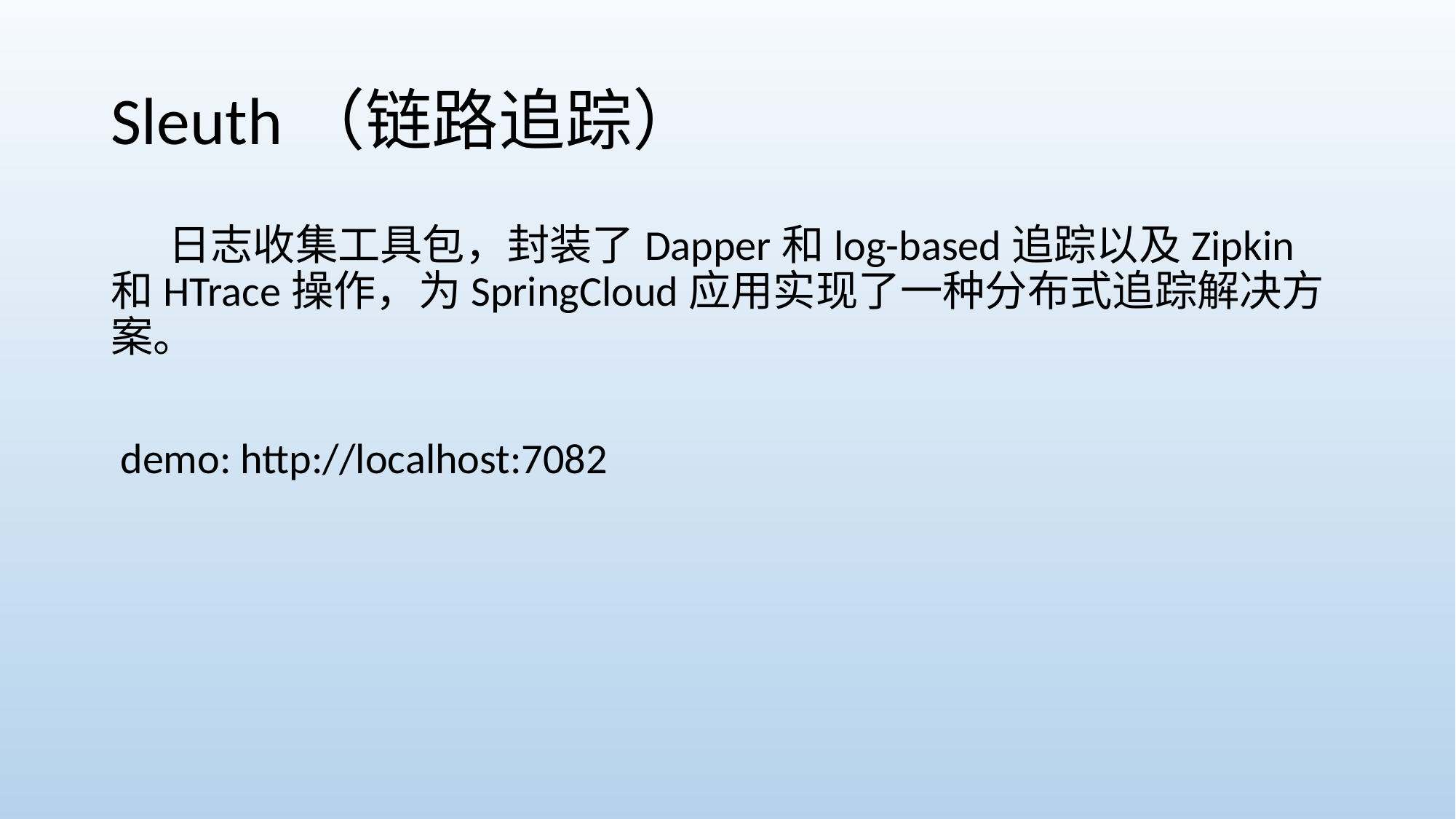

# Sleuth（链路追踪）
     日志收集工具包，封装了Dapper和log-based追踪以及Zipkin和HTrace操作，为SpringCloud应用实现了一种分布式追踪解决方案。

 demo: http://localhost:7082